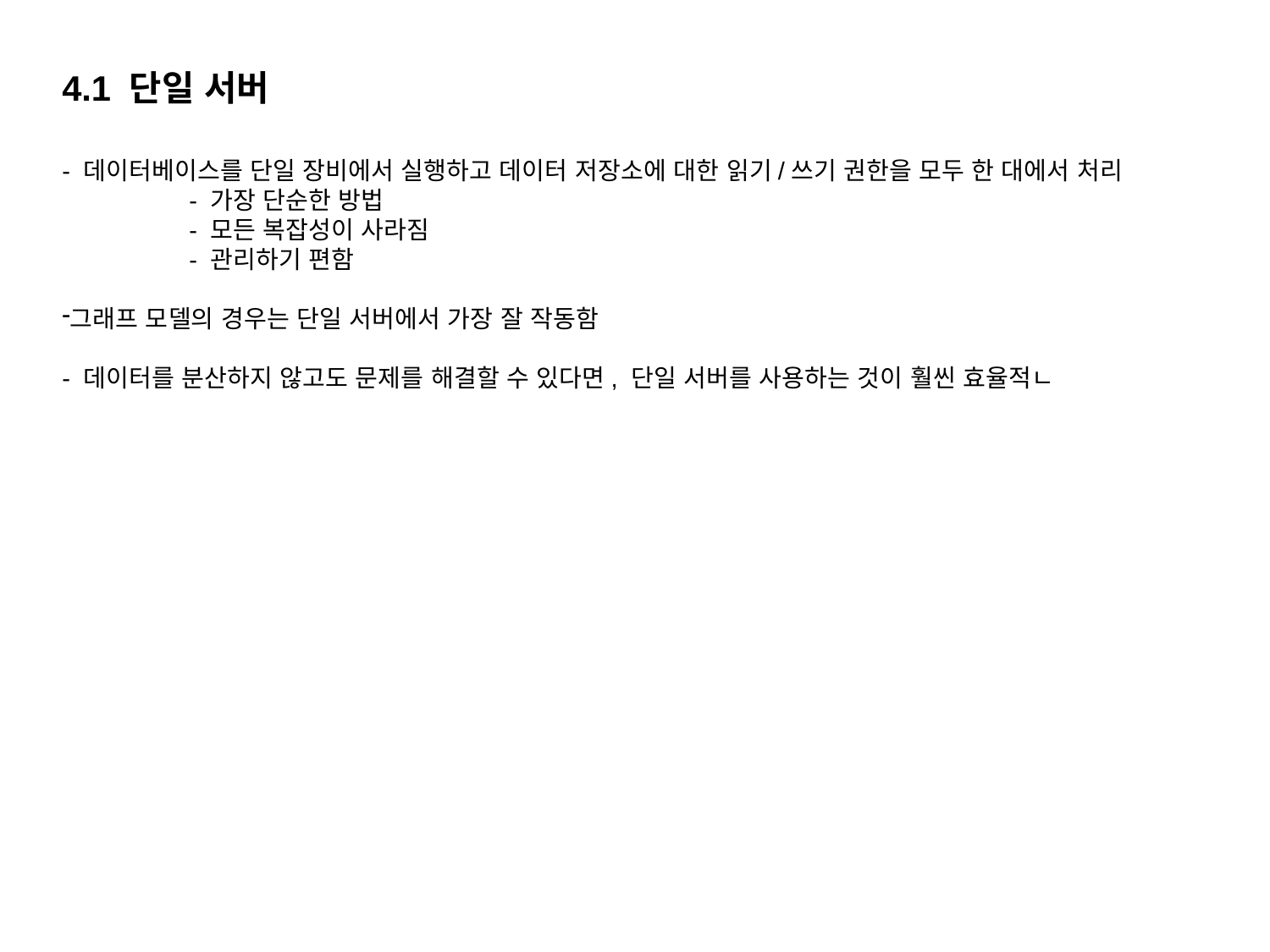

4.1 단일 서버
- 데이터베이스를 단일 장비에서 실행하고 데이터 저장소에 대한 읽기/쓰기 권한을 모두 한 대에서 처리
	- 가장 단순한 방법
	- 모든 복잡성이 사라짐
	- 관리하기 편함

그래프 모델의 경우는 단일 서버에서 가장 잘 작동함

- 데이터를 분산하지 않고도 문제를 해결할 수 있다면, 단일 서버를 사용하는 것이 훨씬 효율적ㄴ